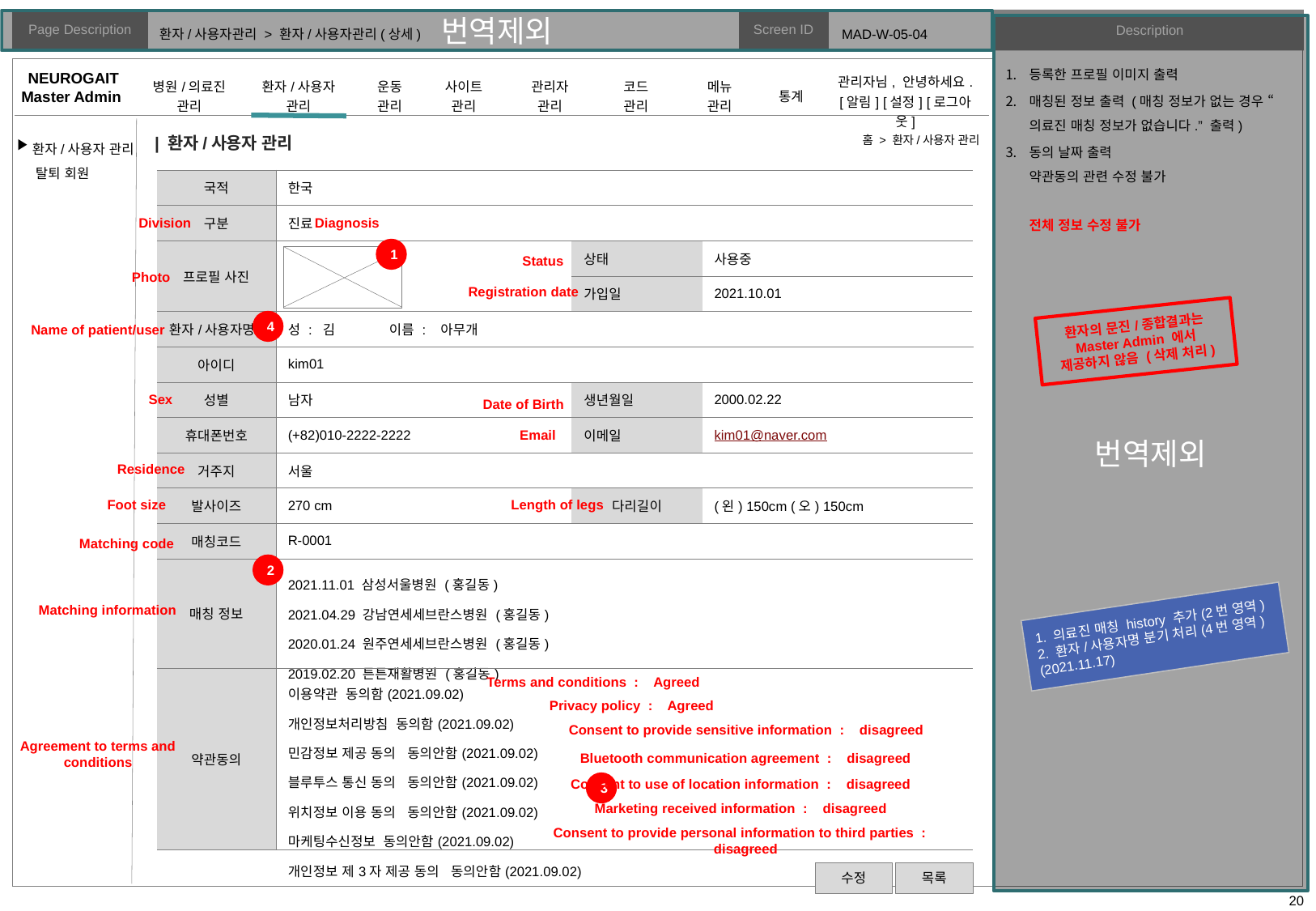

# 환자/사용자관리 > 환자/사용자관리(상세)
MAD-W-05-04
등록한 프로필 이미지 출력
매칭된 정보 출력 (매칭 정보가 없는 경우 “의료진 매칭 정보가 없습니다.” 출력)
동의 날짜 출력
약관동의 관련 수정 불가
전체 정보 수정 불가
| 환자/사용자 관리
홈 > 환자/사용자 관리
▶
| 국적 | 한국 |  |  |
| --- | --- | --- | --- |
| 구분 | 진료 |  |  |
| 프로필 사진 |  | 상태 | 사용중 |
|  |  | 가입일 | 2021.10.01 |
| 환자/사용자명 | 성 : 김 이름 : 아무개 |  |  |
| 아이디 | kim01 |  |  |
| 성별 | 남자 | 생년월일 | 2000.02.22 |
| 휴대폰번호 | (+82)010-2222-2222 | 이메일 | kim01@naver.com |
| 거주지 | 서울 |  |  |
| 발사이즈 | 270 cm | 다리길이 | (왼) 150cm (오) 150cm |
| 매칭코드 | R-0001 |  |  |
| 매칭 정보 | 2021.11.01 삼성서울병원 (홍길동) 2021.04.29 강남연세세브란스병원 (홍길동) 2020.01.24 원주연세세브란스병원 (홍길동) 2019.02.20 튼튼재활병원 (홍길동) |  |  |
| 약관동의 | 이용약관 동의함(2021.09.02) 개인정보처리방침 동의함(2021.09.02) 민감정보 제공 동의 동의안함(2021.09.02) 블루투스 통신 동의 동의안함(2021.09.02) 위치정보 이용 동의 동의안함(2021.09.02) 마케팅수신정보 동의안함(2021.09.02) 개인정보 제3자 제공 동의 동의안함(2021.09.02) |  |  |
Division
Diagnosis
1

Status
Photo
Registration date
환자의 문진/종합결과는 Master Admin 에서 제공하지 않음 (삭제 처리)
4
Name of patient/user
Sex
Date of Birth
Email
Residence
Foot size
Length of legs
Matching code
2
1. 의료진 매칭 history 추가(2번 영역)
2. 환자/사용자명 분기 처리(4번 영역)
(2021.11.17)
Matching information
Terms and conditions  :    Agreed
Privacy policy  :    Agreed
Consent to provide sensitive information  :    disagreed
Agreement to terms and conditions
Bluetooth communication agreement  :    disagreed
3
Consent to use of location information  :    disagreed
Marketing received information  :    disagreed
Consent to provide personal information to third parties  :    disagreed
수정
목록